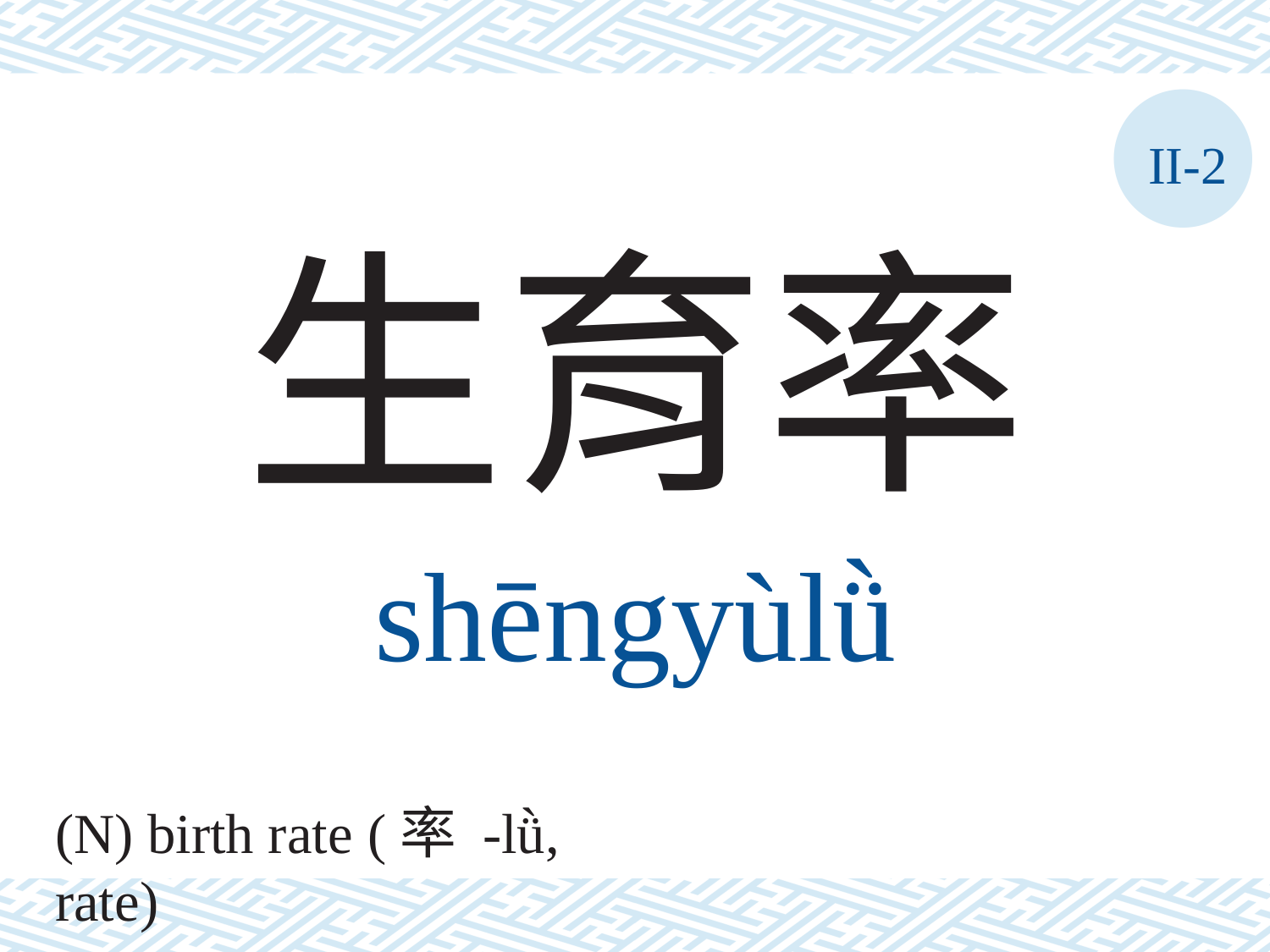

II-2
生育率
shēngyùlǜ
(N) birth rate (率 -lǜ, rate)